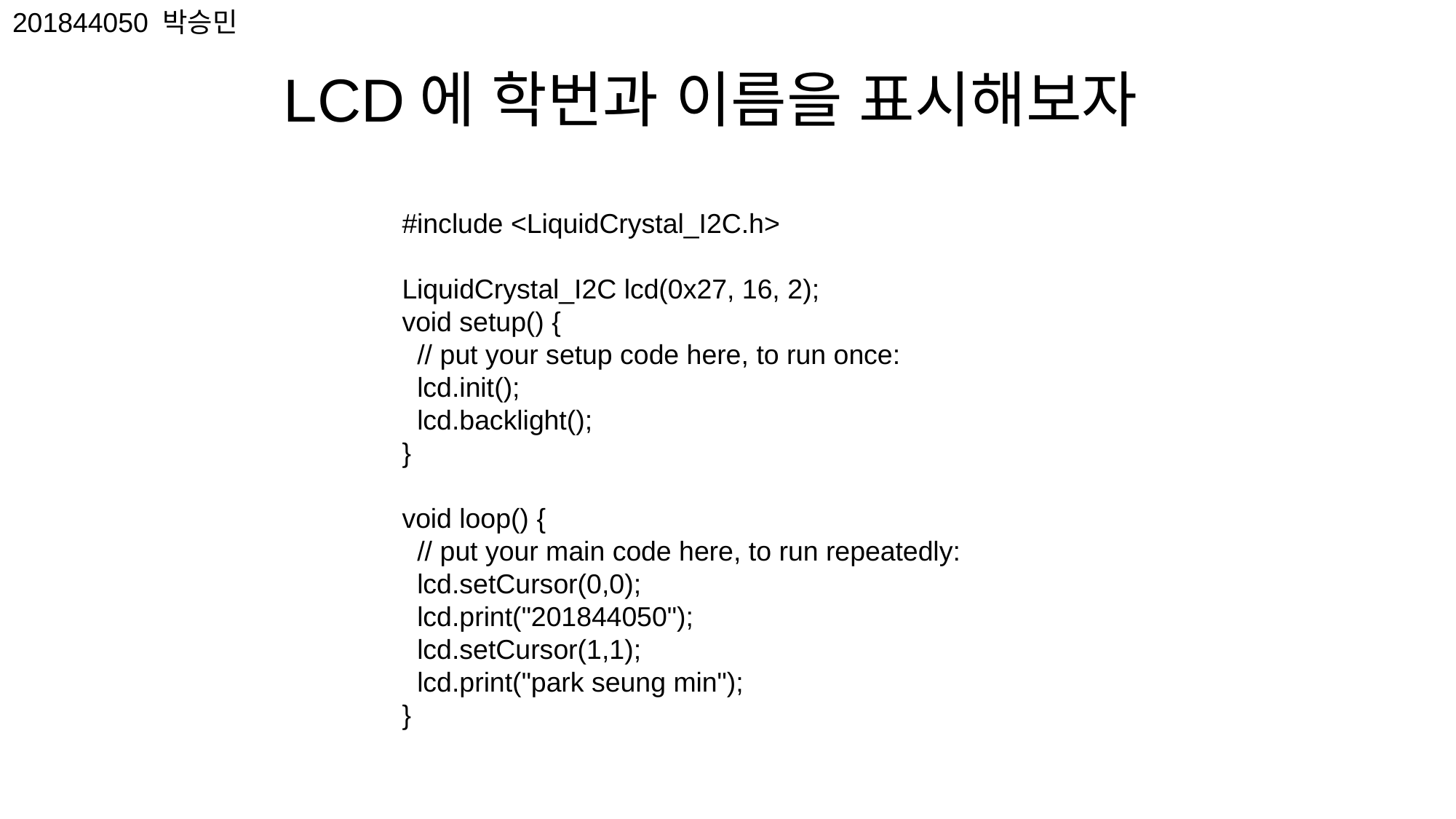

201844050 박승민
LCD에 학번과 이름을 표시해보자
#include <LiquidCrystal_I2C.h>

LiquidCrystal_I2C lcd(0x27, 16, 2);
void setup() {
  // put your setup code here, to run once:
  lcd.init();
  lcd.backlight();
}

void loop() {
  // put your main code here, to run repeatedly:
  lcd.setCursor(0,0);
  lcd.print("201844050");
  lcd.setCursor(1,1);
  lcd.print("park seung min");
}